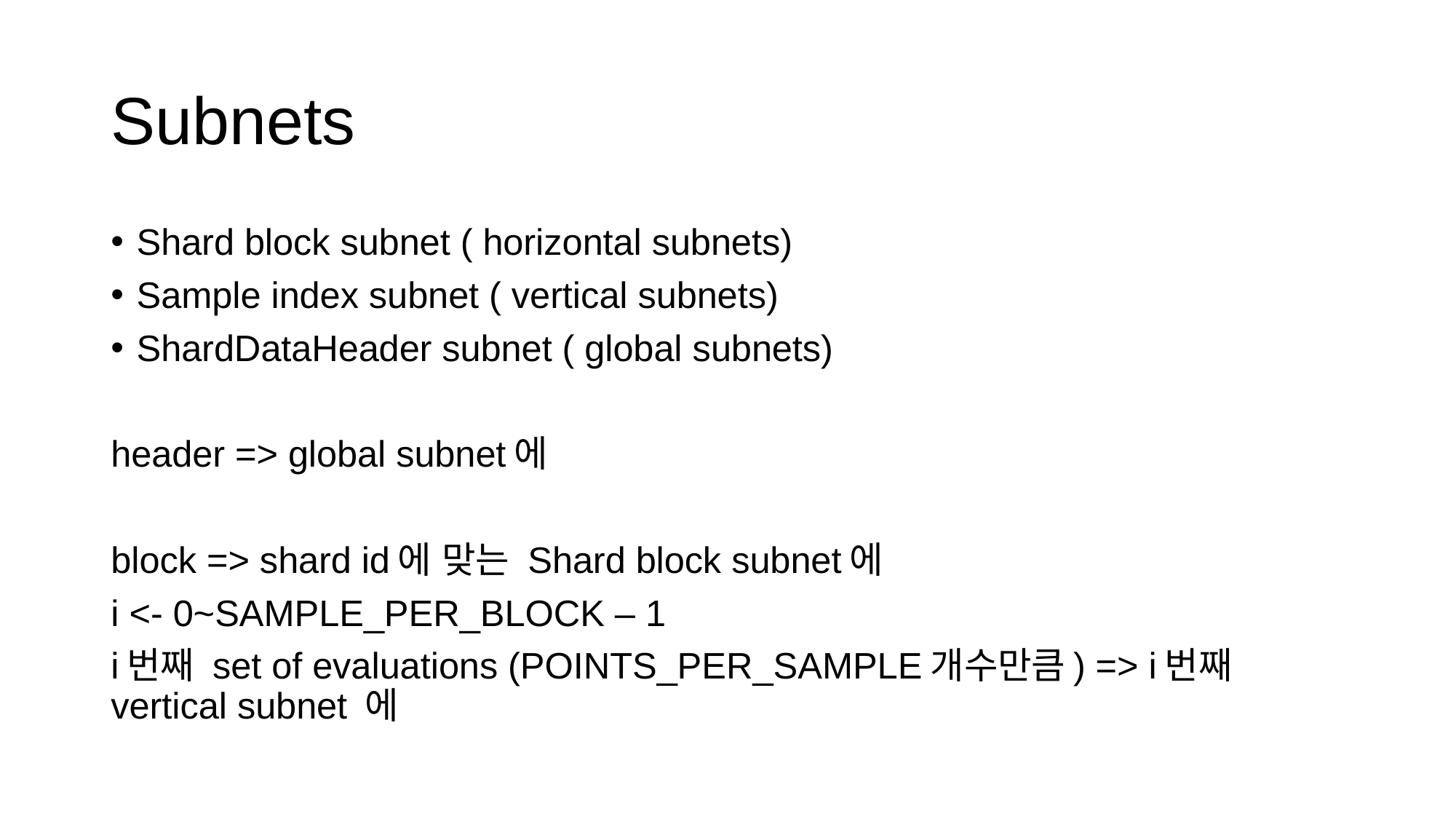

# Subnets
Shard block subnet ( horizontal subnets)
Sample index subnet ( vertical subnets)
ShardDataHeader subnet ( global subnets)

header => global subnet에

block => shard id에 맞는 Shard block subnet에
i <- 0~SAMPLE_PER_BLOCK – 1
i번째 set of evaluations (POINTS_PER_SAMPLE개수만큼) => i번째vertical subnet 에